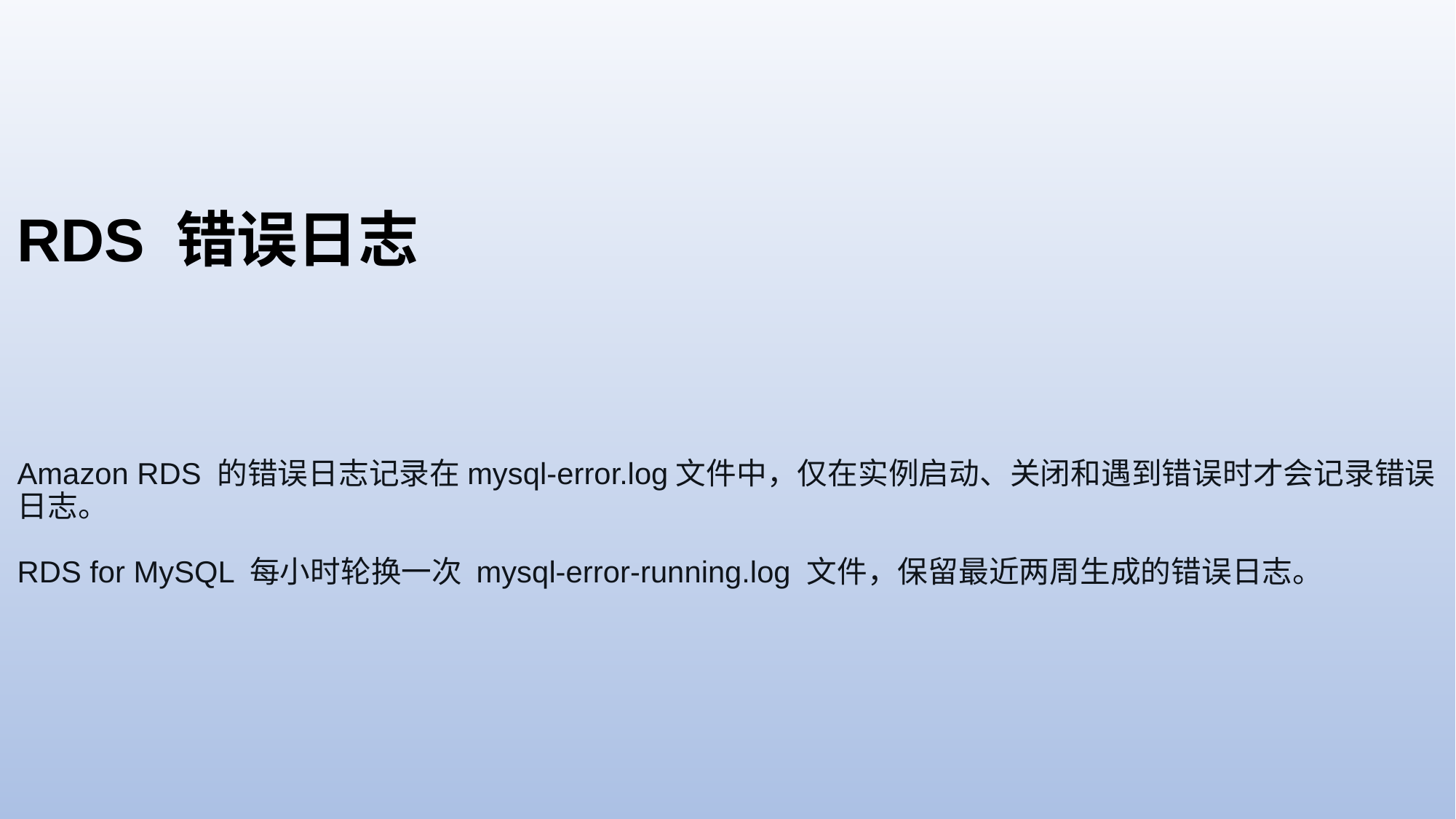

# RDS 错误日志 Amazon RDS 的错误日志记录在mysql-error.log文件中，仅在实例启动、关闭和遇到错误时才会记录错误日志。 RDS for MySQL 每小时轮换一次 mysql-error-running.log 文件，保留最近两周生成的错误日志。